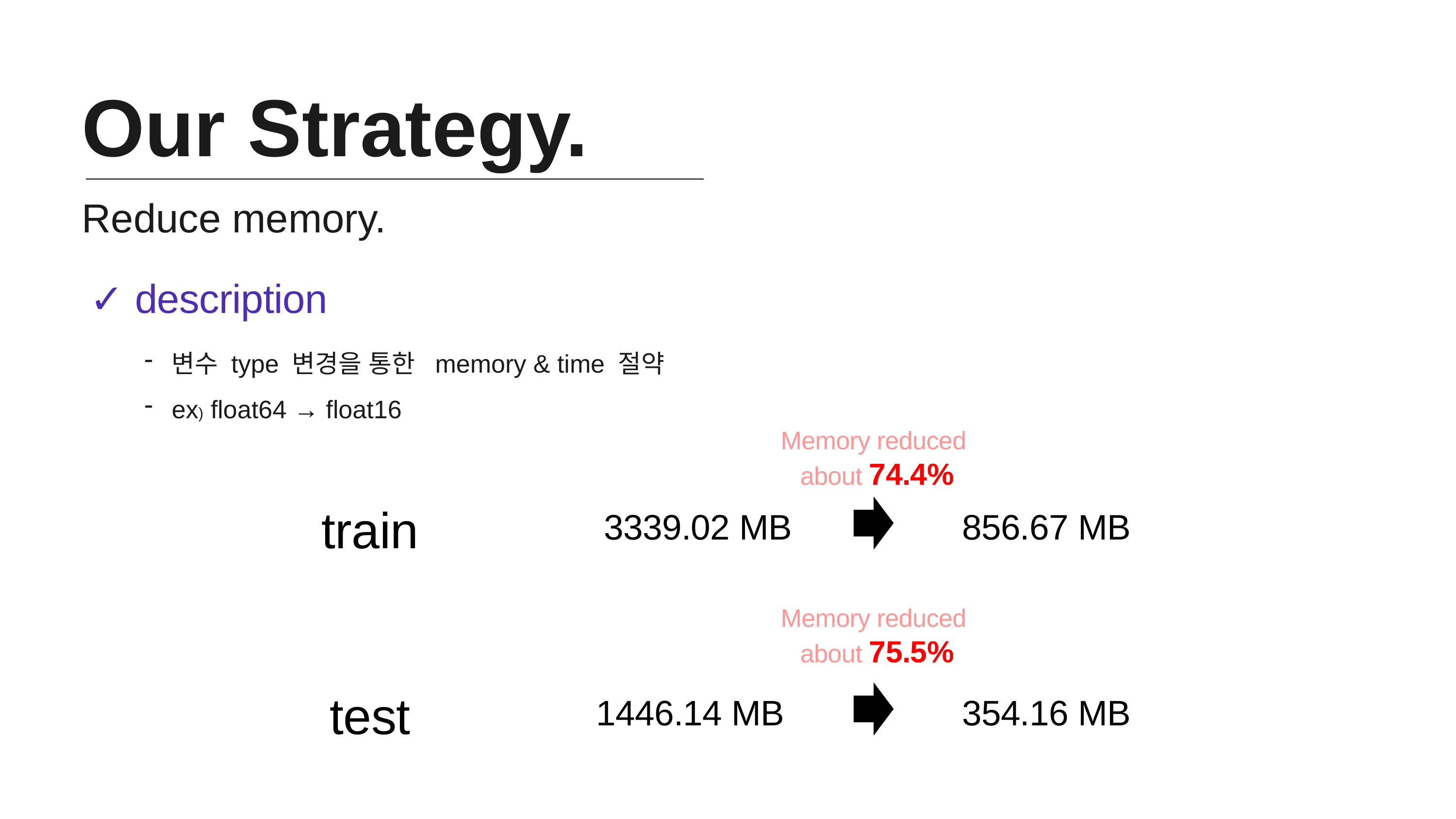

Our Strategy.
Reduce memory.
✓ description
변수 type 변경을 통한  memory & time 절약
ex) float64 → float16
Memory reduced
 about 74.4%
train

3339.02 MB
856.67 MB
Memory reduced
 about 75.5%
test

1446.14 MB
354.16 MB